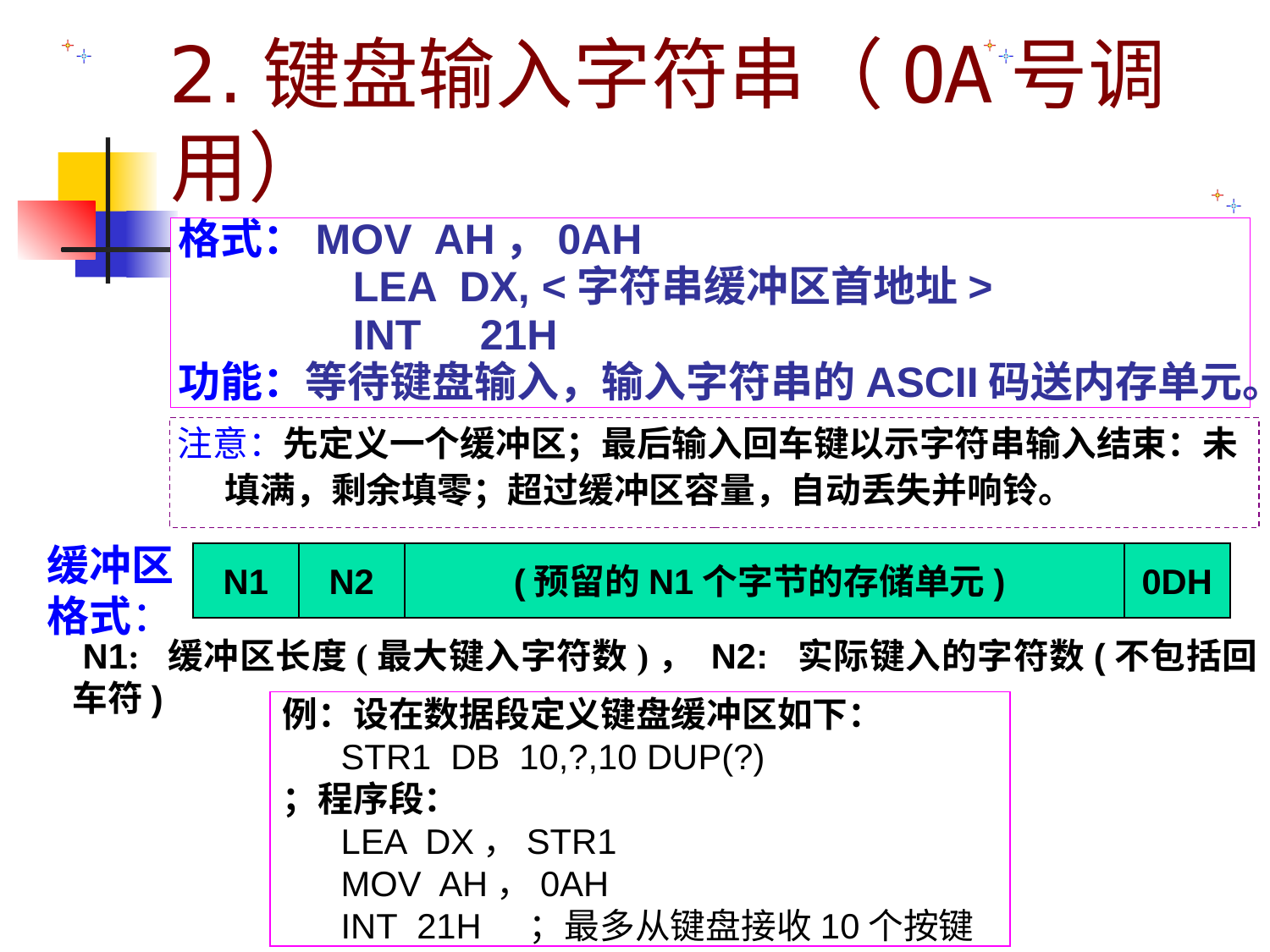

# 2.键盘输入字符串（0A号调用）
格式：MOV  AH，0AH
		LEA  DX, <字符串缓冲区首地址>
		INT	21H
功能：等待键盘输入，输入字符串的ASCII码送内存单元。
注意：先定义一个缓冲区；最后输入回车键以示字符串输入结束：未填满，剩余填零；超过缓冲区容量，自动丢失并响铃。
缓冲区格式：
N1
N2
(预留的N1个字节的存储单元)
0DH
 N1:  缓冲区长度(最大键入字符数)， N2:  实际键入的字符数(不包括回车符)
例：设在数据段定义键盘缓冲区如下：
      STR1  DB  10,?,10 DUP(?)
；程序段：
      LEA  DX，STR1
      MOV  AH，0AH
      INT  21H    ；最多从键盘接收10个按键